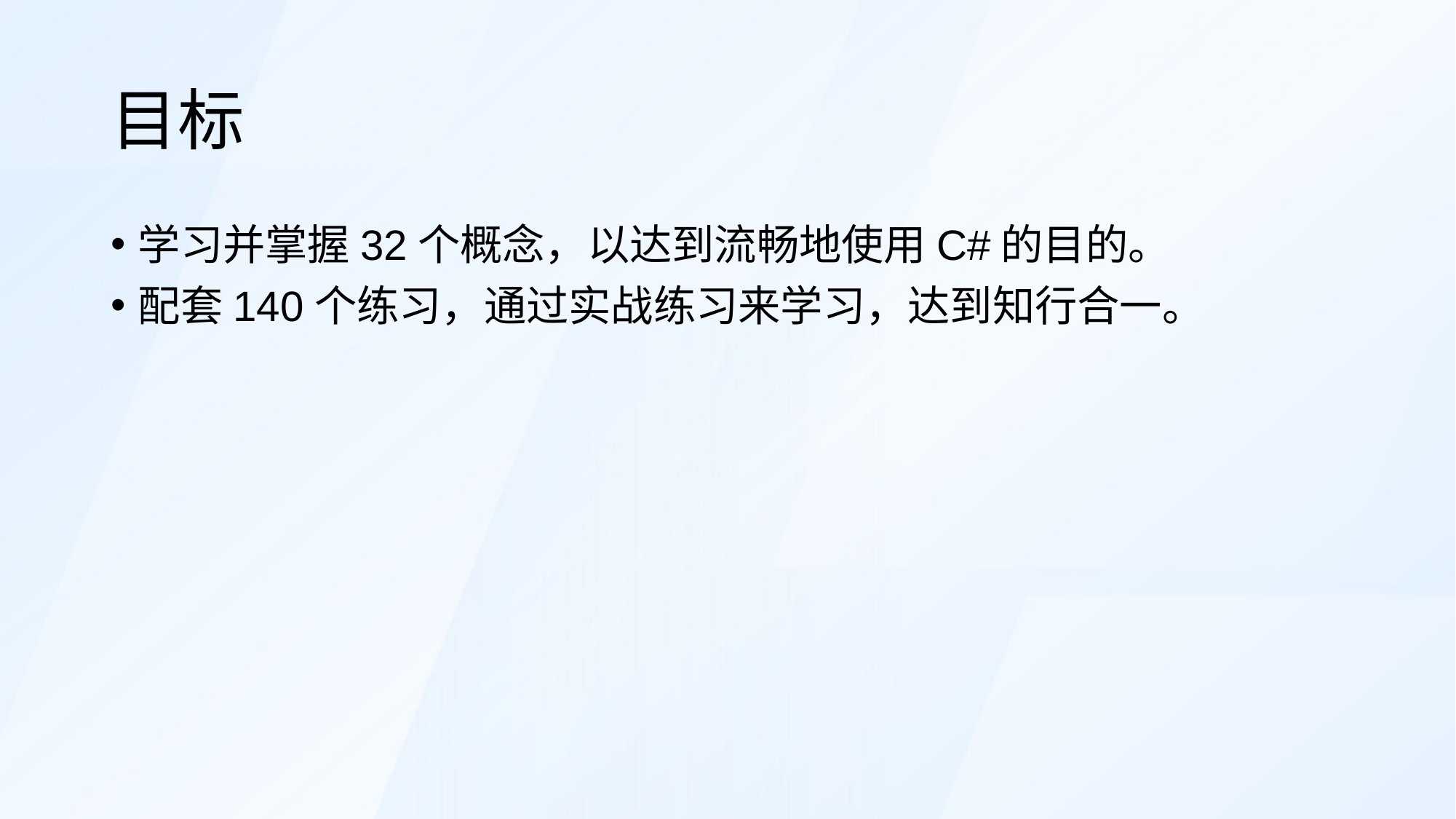

# 目标
学习并掌握32个概念，以达到流畅地使用C#的目的。
配套140个练习，通过实战练习来学习，达到知行合一。